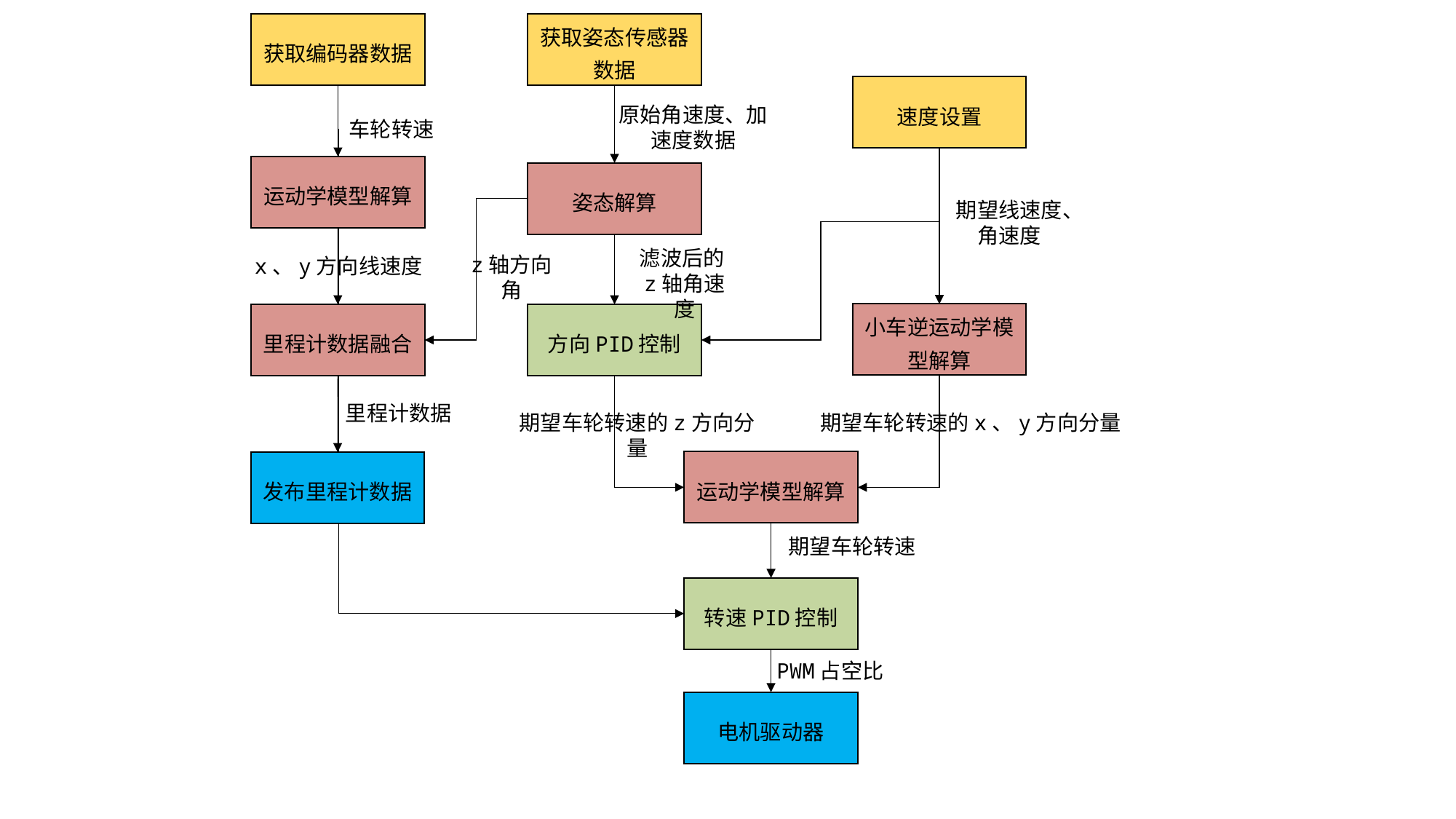

获取编码器数据
获取姿态传感器数据
速度设置
原始角速度、加速度数据
车轮转速
运动学模型解算
姿态解算
期望线速度、角速度
滤波后的z轴角速度
z轴方向角
x、y方向线速度

小车逆运动学模型解算
里程计数据融合
方向PID控制
里程计数据
期望车轮转速的x、y方向分量
期望车轮转速的z方向分量
运动学模型解算
发布里程计数据
期望车轮转速
转速PID控制
PWM占空比
电机驱动器